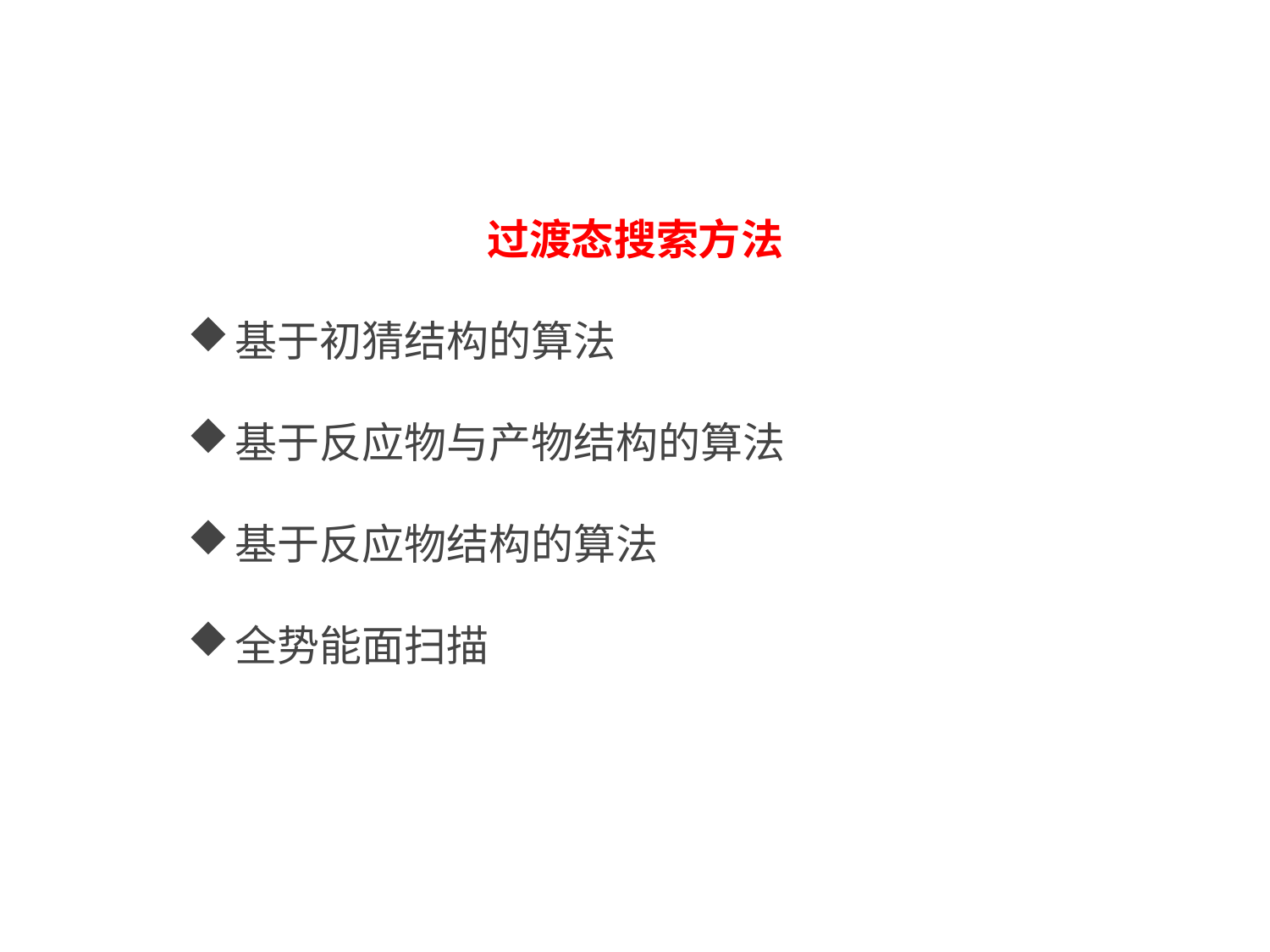

过渡态搜索方法
基于初猜结构的算法
基于反应物与产物结构的算法
基于反应物结构的算法
全势能面扫描